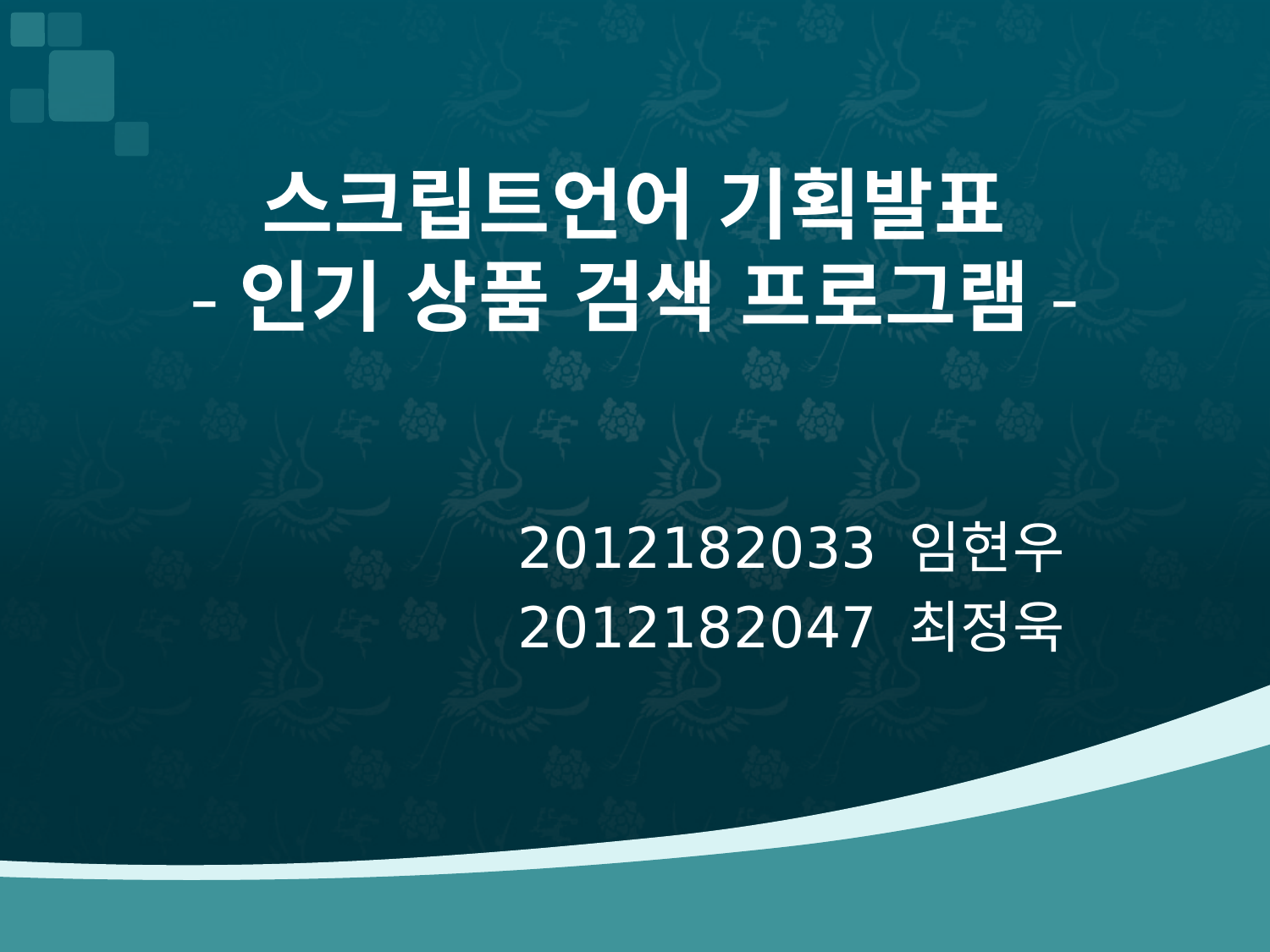

# 스크립트언어 기획발표 -인기 상품 검색 프로그램-
2012182033 임현우
2012182047 최정욱